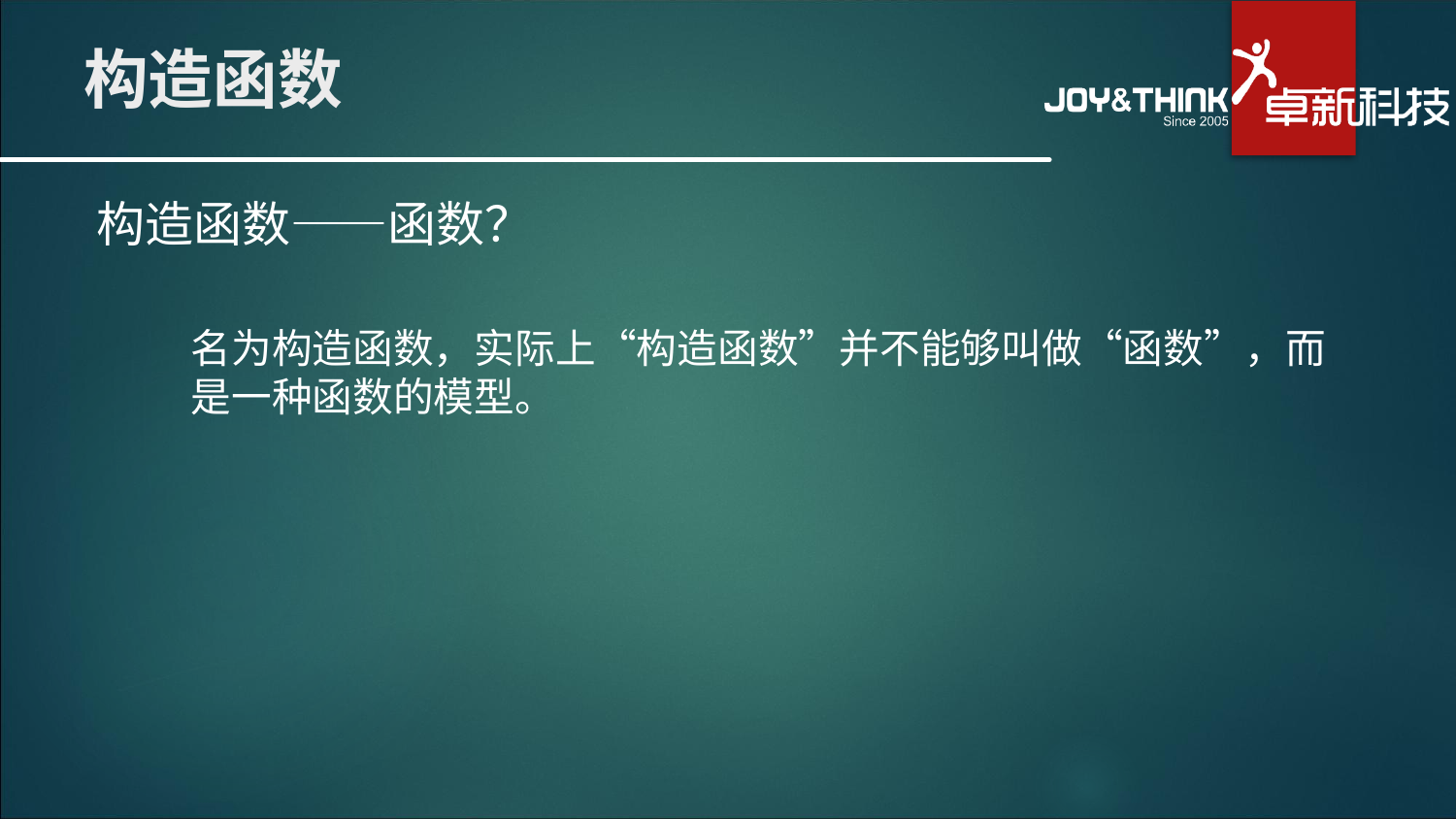

# 构造函数
构造函数——函数？
名为构造函数，实际上“构造函数”并不能够叫做“函数”，而是一种函数的模型。